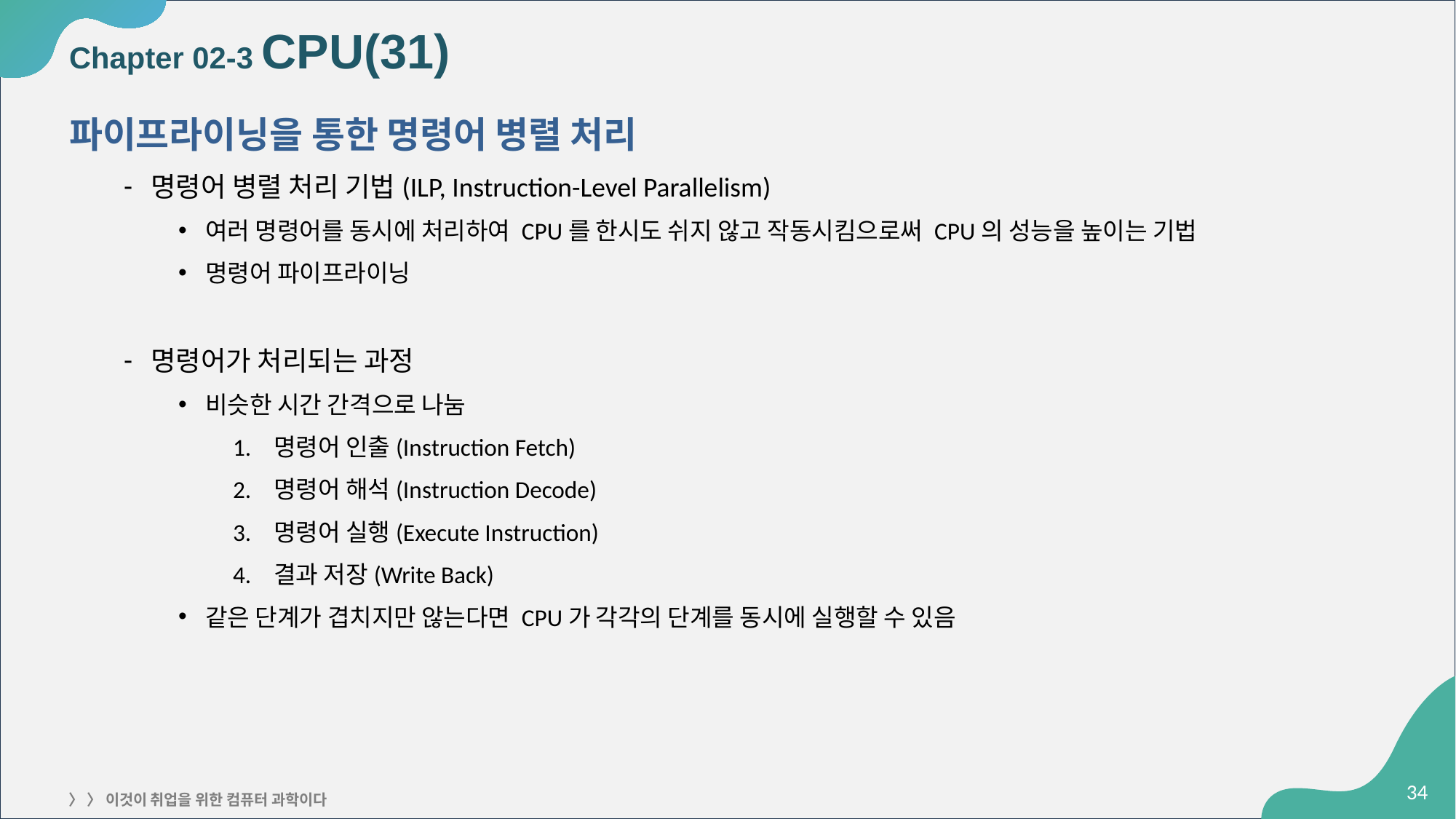

# Chapter 02-3 CPU(31)
파이프라이닝을 통한 명령어 병렬 처리
명령어 병렬 처리 기법(ILP, Instruction-Level Parallelism)
여러 명령어를 동시에 처리하여 CPU를 한시도 쉬지 않고 작동시킴으로써 CPU의 성능을 높이는 기법
명령어 파이프라이닝

명령어가 처리되는 과정
비슷한 시간 간격으로 나눔
명령어 인출(Instruction Fetch)
명령어 해석(Instruction Decode)
명령어 실행(Execute Instruction)
결과 저장(Write Back)
같은 단계가 겹치지만 않는다면 CPU가 각각의 단계를 동시에 실행할 수 있음
34
〉 〉 이것이 취업을 위한 컴퓨터 과학이다